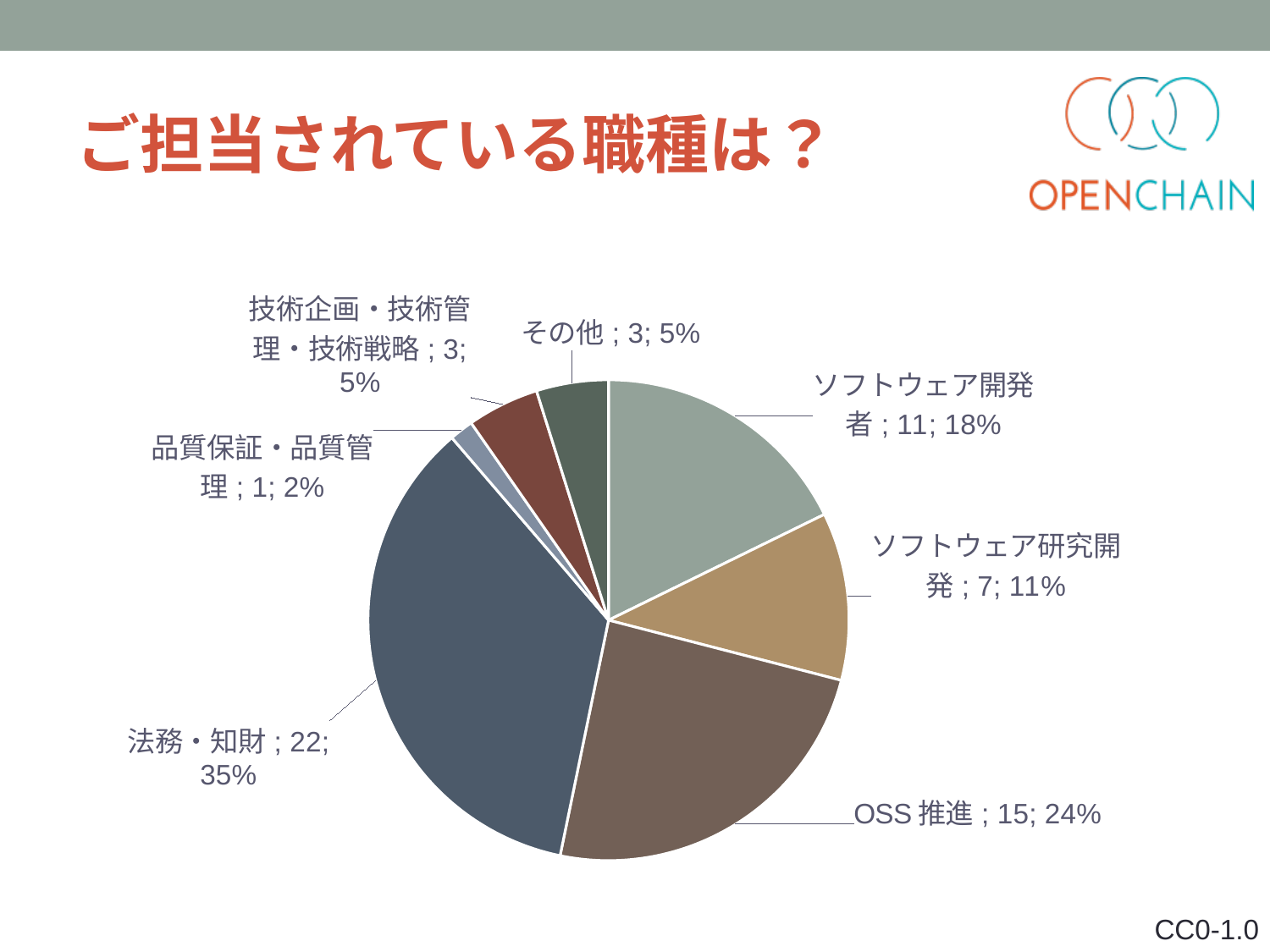

# ご担当されている職種は？

### Chart

| Category |  |
|---|---|
| ソフトウェア開発者 | 11.0 |
| ソフトウェア研究開発 | 7.0 |
| OSS推進 | 15.0 |
| 法務・知財 | 22.0 |
| 品質保証・品質管理 | 1.0 |
| 技術企画・技術管理・技術戦略 | 3.0 |
| その他 | 3.0 |